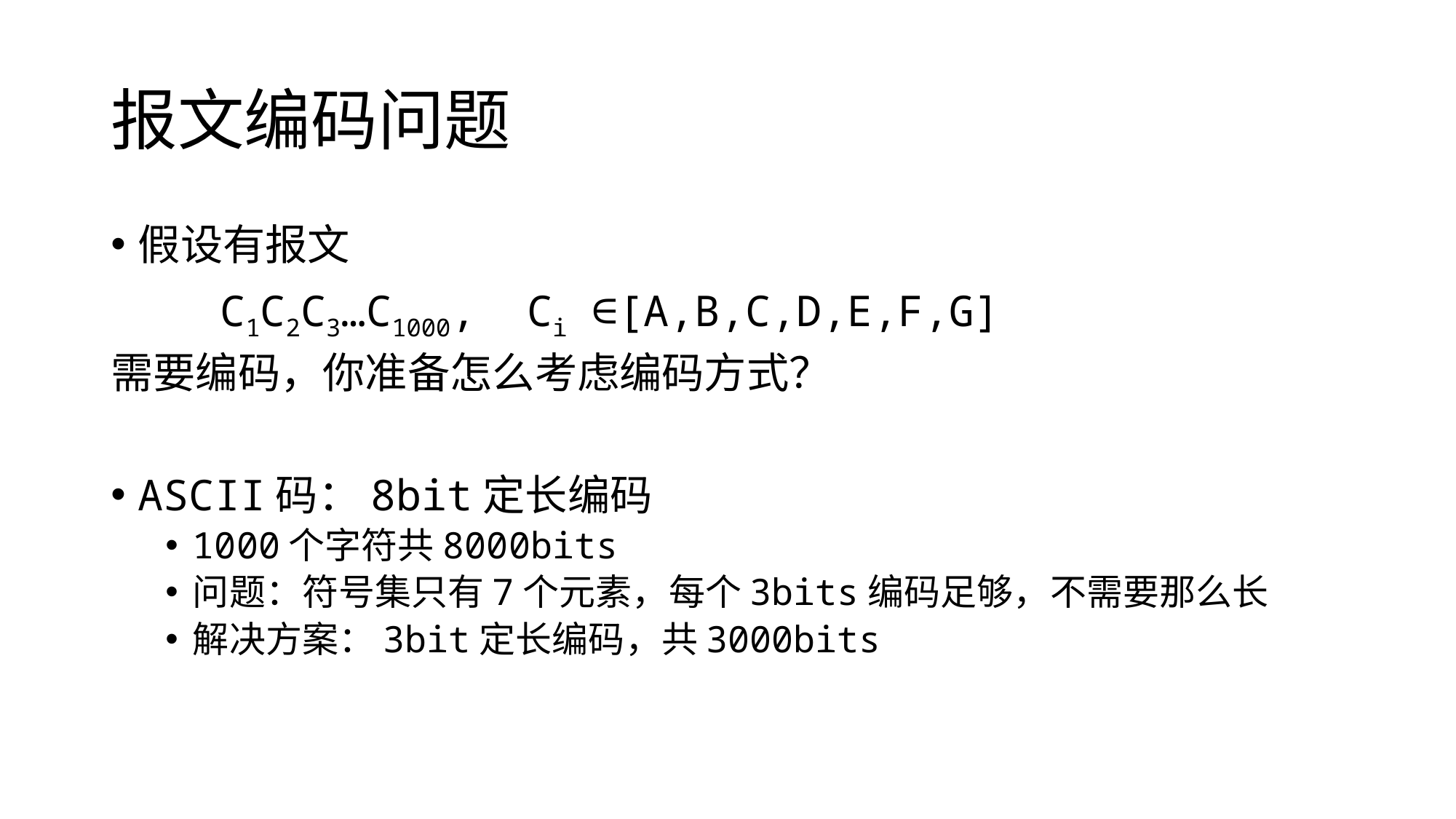

# 报文编码问题
假设有报文
	C1C2C3…C1000,  Ci ∈[A,B,C,D,E,F,G]
需要编码，你准备怎么考虑编码方式？

ASCII码：8bit定长编码
1000个字符共8000bits
问题：符号集只有7个元素，每个3bits编码足够，不需要那么长
解决方案：3bit定长编码，共3000bits